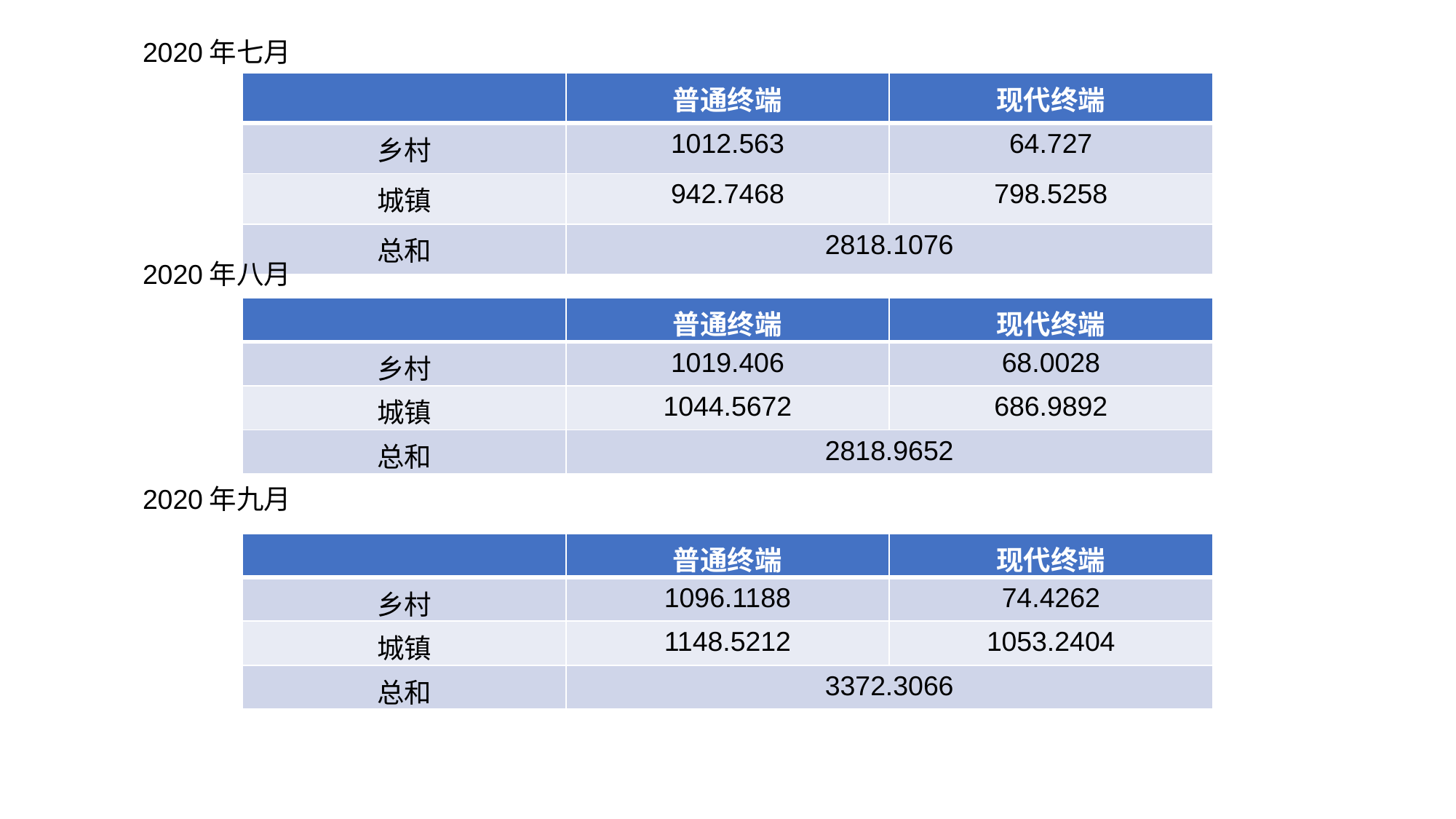

2020年七月
|  | 普通终端 | 现代终端 |
| --- | --- | --- |
| 乡村 | 1012.563 | 64.727 |
| 城镇 | 942.7468 | 798.5258 |
| 总和 | 2818.1076 |  |
2020年八月
|  | 普通终端 | 现代终端 |
| --- | --- | --- |
| 乡村 | 1019.406 | 68.0028 |
| 城镇 | 1044.5672 | 686.9892 |
| 总和 | 2818.9652 |  |
2020年九月
|  | 普通终端 | 现代终端 |
| --- | --- | --- |
| 乡村 | 1096.1188 | 74.4262 |
| 城镇 | 1148.5212 | 1053.2404 |
| 总和 | 3372.3066 |  |